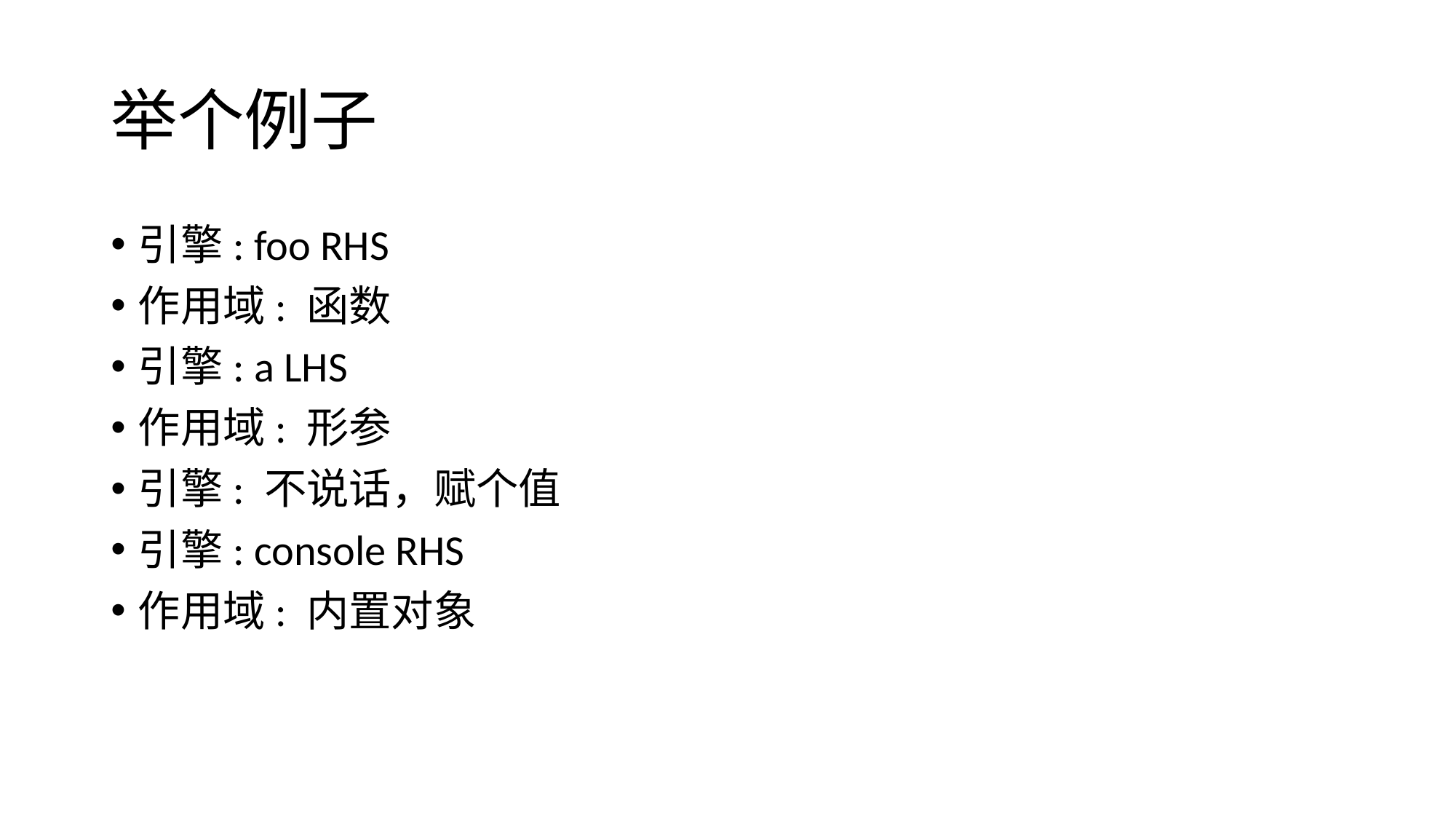

# 举个例子
引擎: foo RHS
作用域: 函数
引擎: a LHS
作用域: 形参
引擎: 不说话，赋个值
引擎: console RHS
作用域: 内置对象